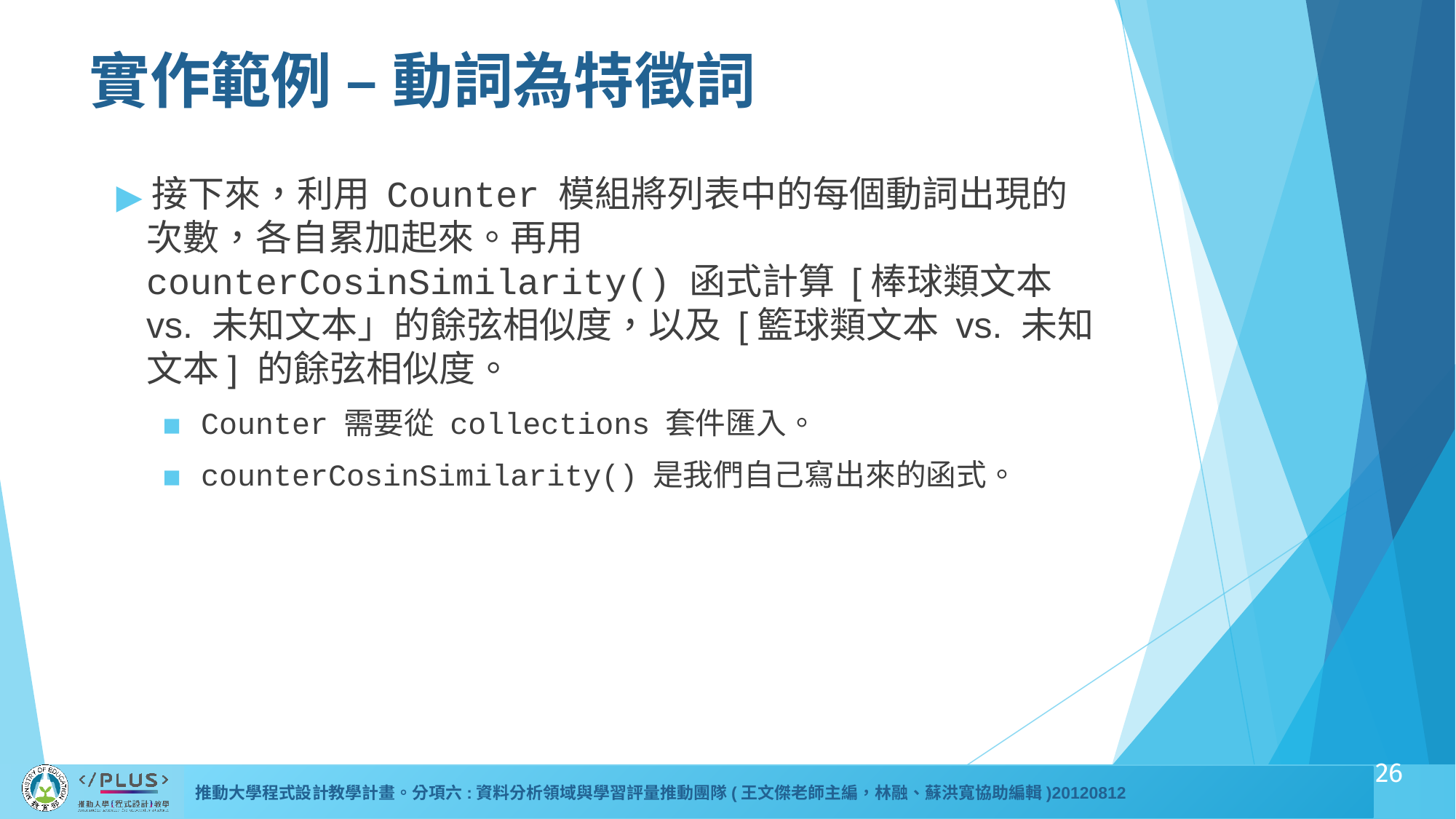

# 實作範例 – 動詞為特徵詞
接下來，利用 Counter 模組將列表中的每個動詞出現的次數，各自累加起來。再用 counterCosinSimilarity() 函式計算 [棒球類文本 vs. 未知文本」的餘弦相似度，以及 [籃球類文本 vs. 未知文本] 的餘弦相似度。
Counter 需要從 collections 套件匯入。
counterCosinSimilarity() 是我們自己寫出來的函式。
26